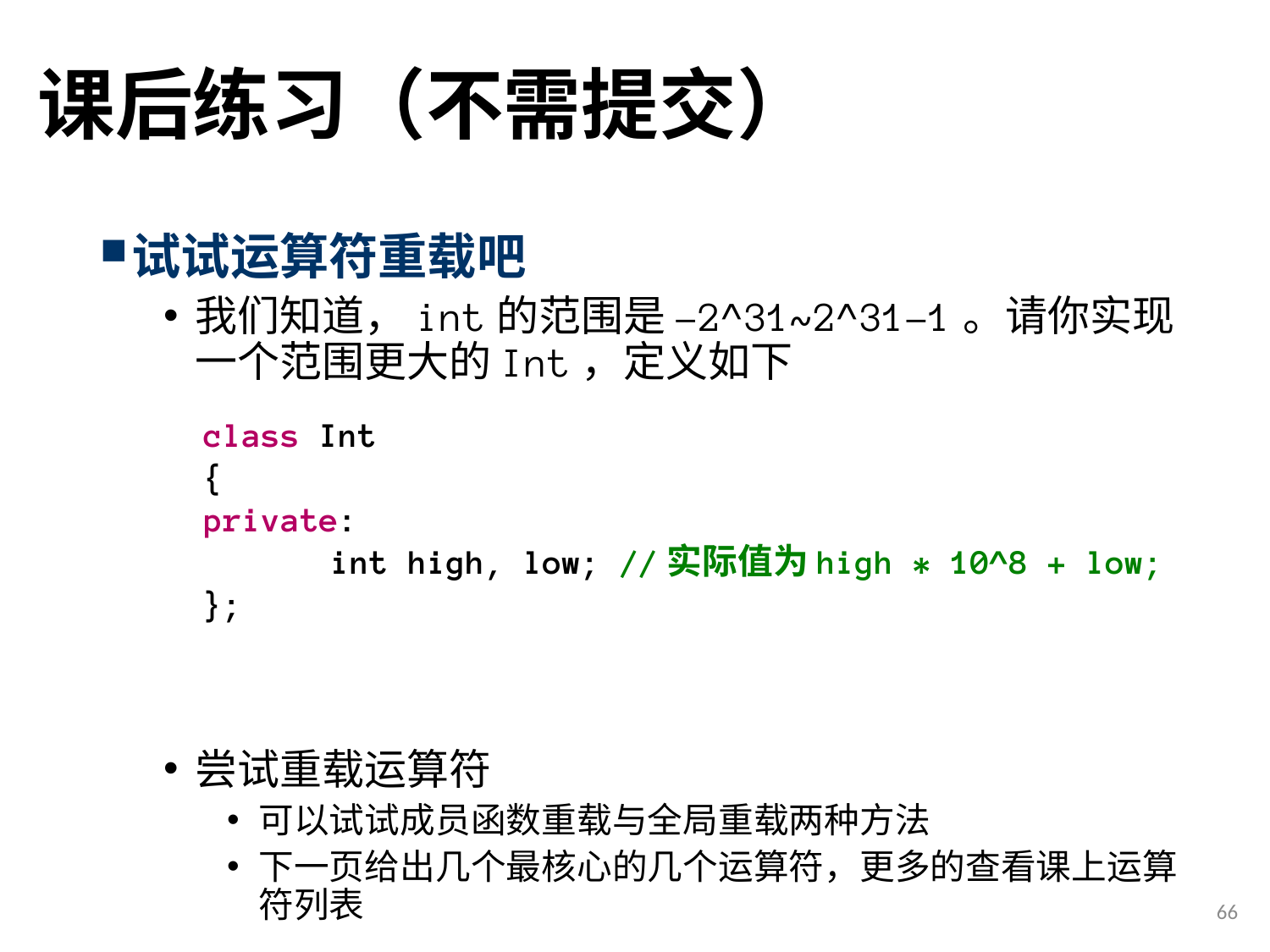

# 课后练习（不需提交）
试试运算符重载吧
我们知道，int的范围是-2^31~2^31-1。请你实现一个范围更大的Int，定义如下

尝试重载运算符
可以试试成员函数重载与全局重载两种方法
下一页给出几个最核心的几个运算符，更多的查看课上运算符列表
class Int
{
private:
	int high, low; //实际值为high * 10^8 + low;
};
66